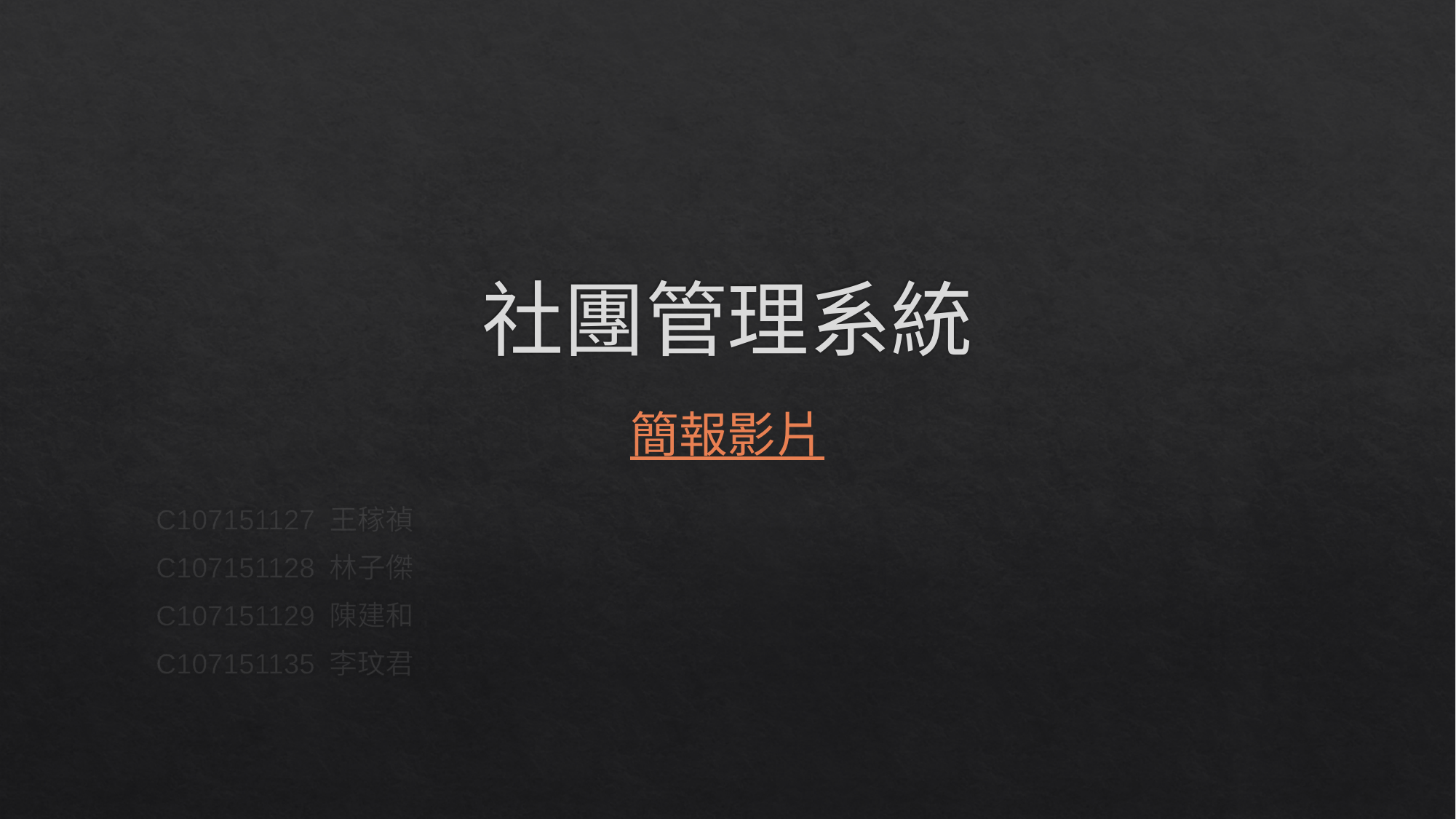

# 社團管理系統
簡報影片
C107151127 王稼禎
C107151128 林子傑
C107151129 陳建和
C107151135 李玟君